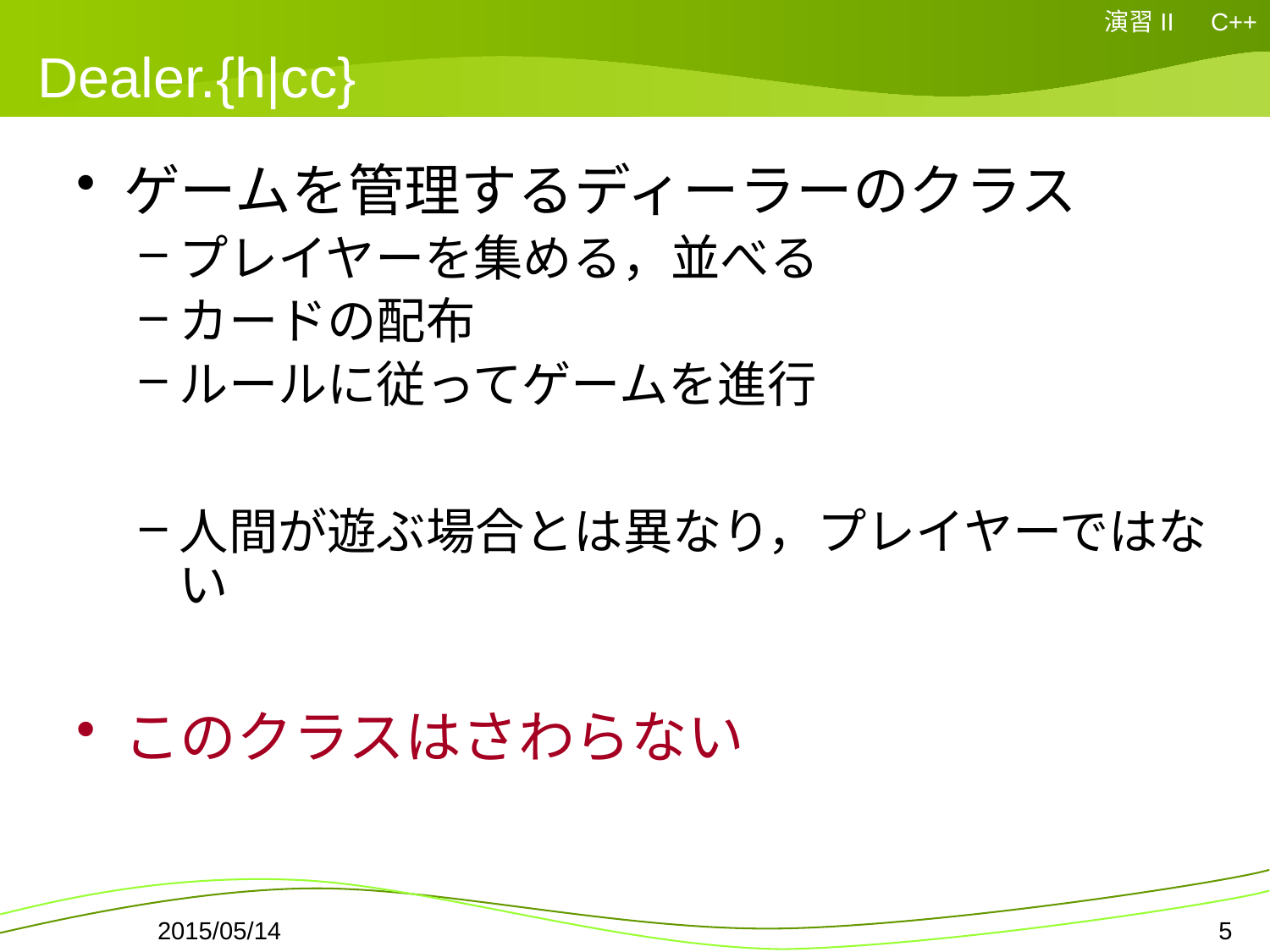

演習II　C++
# Dealer.{h|cc}
ゲームを管理するディーラーのクラス
プレイヤーを集める，並べる
カードの配布
ルールに従ってゲームを進行

人間が遊ぶ場合とは異なり，プレイヤーではない

このクラスはさわらない
2015/05/14
5